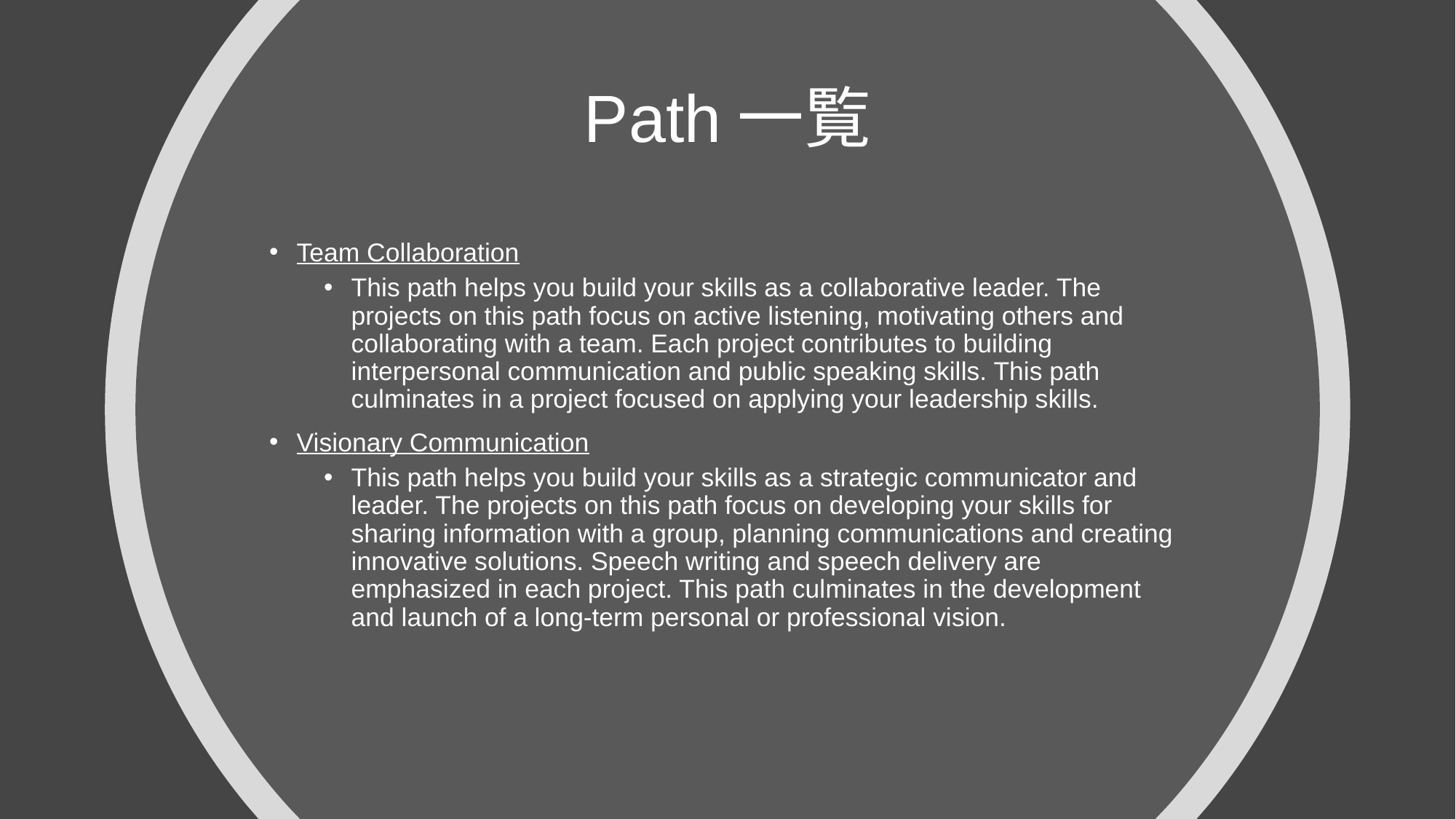

# Path一覧
Team Collaboration
This path helps you build your skills as a collaborative leader. The projects on this path focus on active listening, motivating others and collaborating with a team. Each project contributes to building interpersonal communication and public speaking skills. This path culminates in a project focused on applying your leadership skills.
Visionary Communication
This path helps you build your skills as a strategic communicator and leader. The projects on this path focus on developing your skills for sharing information with a group, planning communications and creating innovative solutions. Speech writing and speech delivery are emphasized in each project. This path culminates in the development and launch of a long-term personal or professional vision.